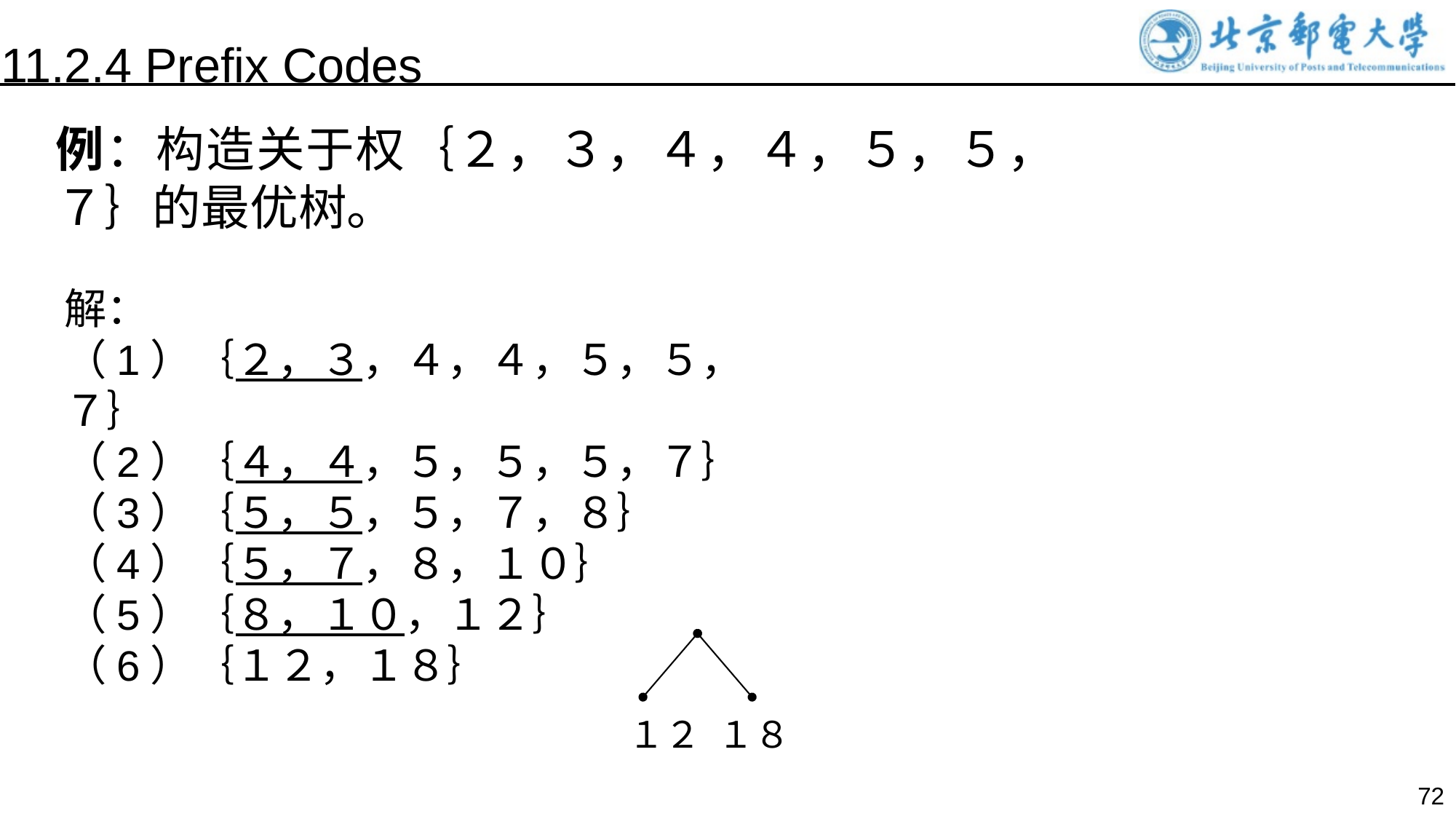

11.2.4 Prefix Codes
例：构造关于权｛２，３，４，４，５，５，７｝的最优树。
解：
（1）｛２，３，４，４，５，５，７｝
（2）｛４，４，５，５，５，７｝
（3）｛５，５，５，７，８｝
（4）｛５，７，８，１０｝
（5）｛８，１０，１２｝
（6）｛１２，１８｝

１２  １８